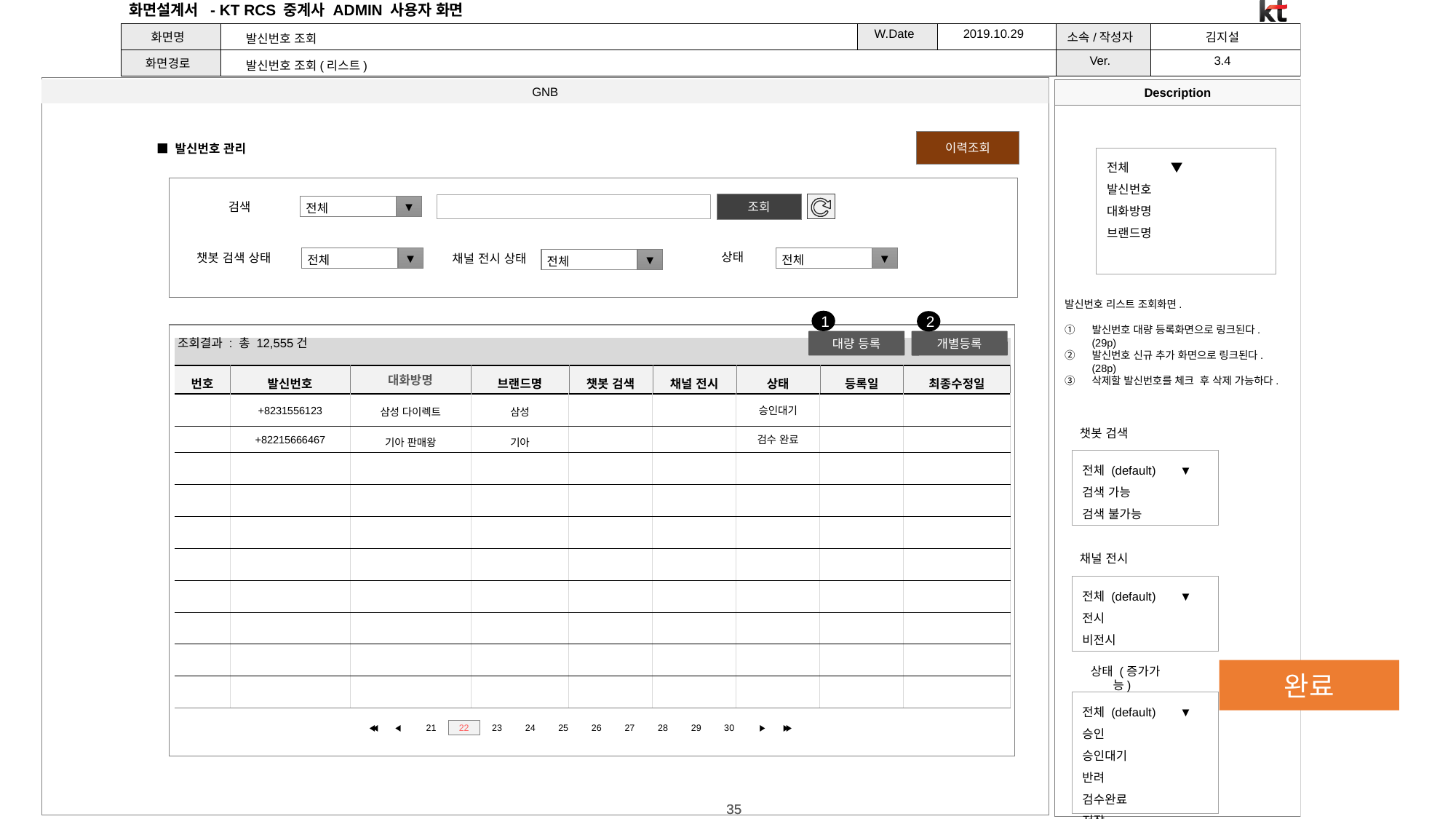

발신번호 조회
발신번호 조회(리스트)
이력조회
■ 발신번호 관리
전체            ▼
발신번호
대화방명
브랜드명

조회

전체
▼
검색
상태
전체
▼
챗봇 검색 상태
전체
▼
채널 전시 상태
전체
▼
발신번호 리스트 조회화면.

발신번호 대량 등록화면으로 링크된다. (29p)
발신번호 신규 추가 화면으로 링크된다. (28p)
삭제할 발신번호를 체크  후 삭제 가능하다.

1
2

조회결과 : 총 12,555건
대량 등록
개별등록
|  |  |  |  |  |  |  |  |  |
| --- | --- | --- | --- | --- | --- | --- | --- | --- |
| 번호 | 발신번호 | 대화방명 | 브랜드명 | 챗봇 검색 | 채널 전시 | 상태 | 등록일 | 최종수정일 |
|  | +8231556123 | 삼성 다이렉트 | 삼성 |  |  | 승인대기 |  |  |
|  | +82215666467 | 기아 판매왕 | 기아 |  |  | 검수 완료 |  |  |
|  |  |  |  |  |  |  |  |  |
|  |  |  |  |  |  |  |  |  |
|  |  |  |  |  |  |  |  |  |
|  |  |  |  |  |  |  |  |  |
|  |  |  |  |  |  |  |  |  |
|  |  |  |  |  |  |  |  |  |
|  |  |  |  |  |  |  |  |  |
|  |  |  |  |  |  |  |  |  |
챗봇 검색
전체 (default)       ▼
검색 가능
검색 불가능
채널 전시
전체 (default)       ▼
전시
비전시
완료
상태 (증가가능)
전체 (default)       ▼
승인
승인대기
반려
검수완료
저장
◀◀
◀
21
22
23
24
25
26
27
28
29
30
▶
▶▶